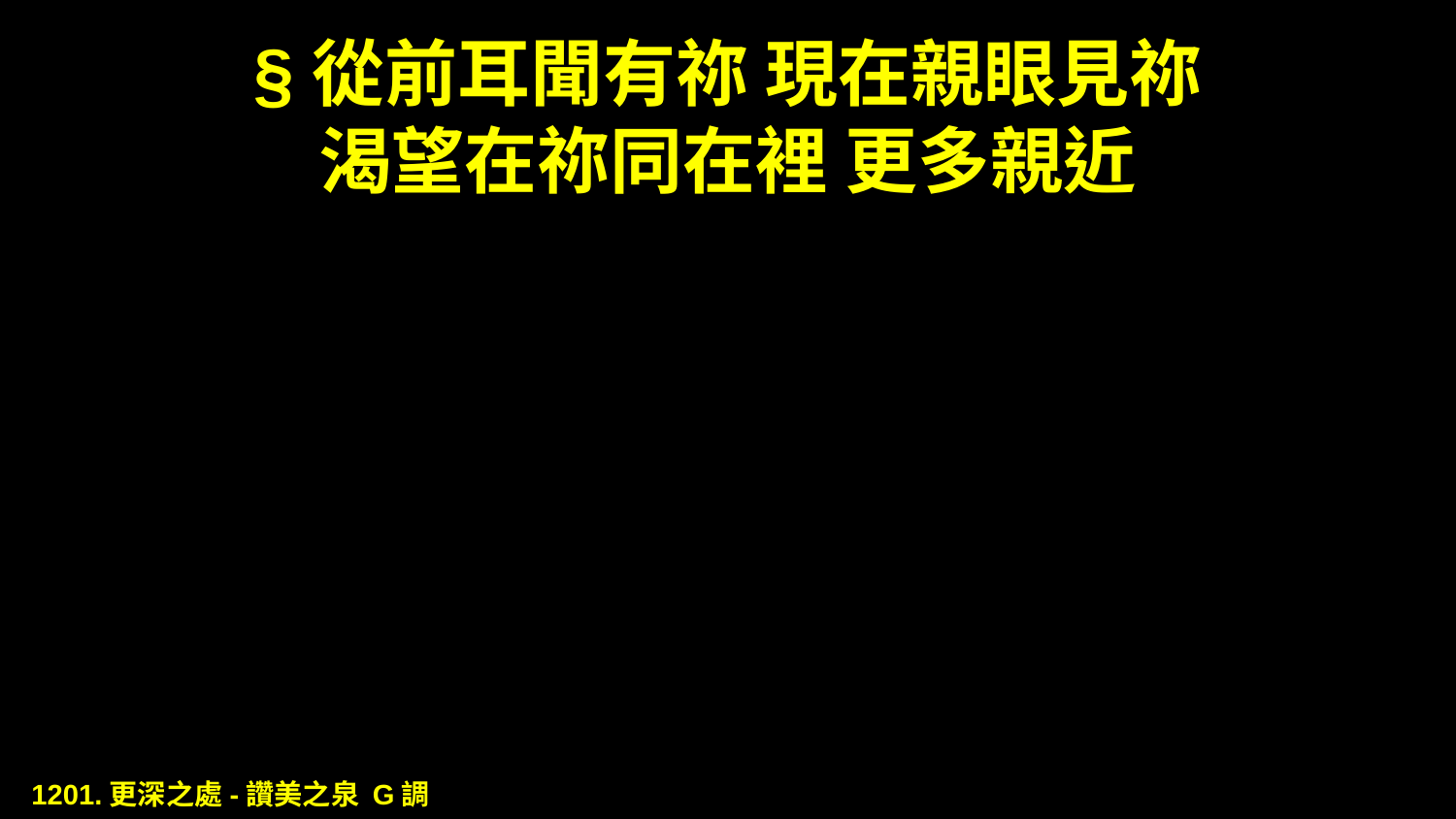

# §從前耳聞有祢 現在親眼見祢 渴望在祢同在裡 更多親近
1201.更深之處-讚美之泉 G調